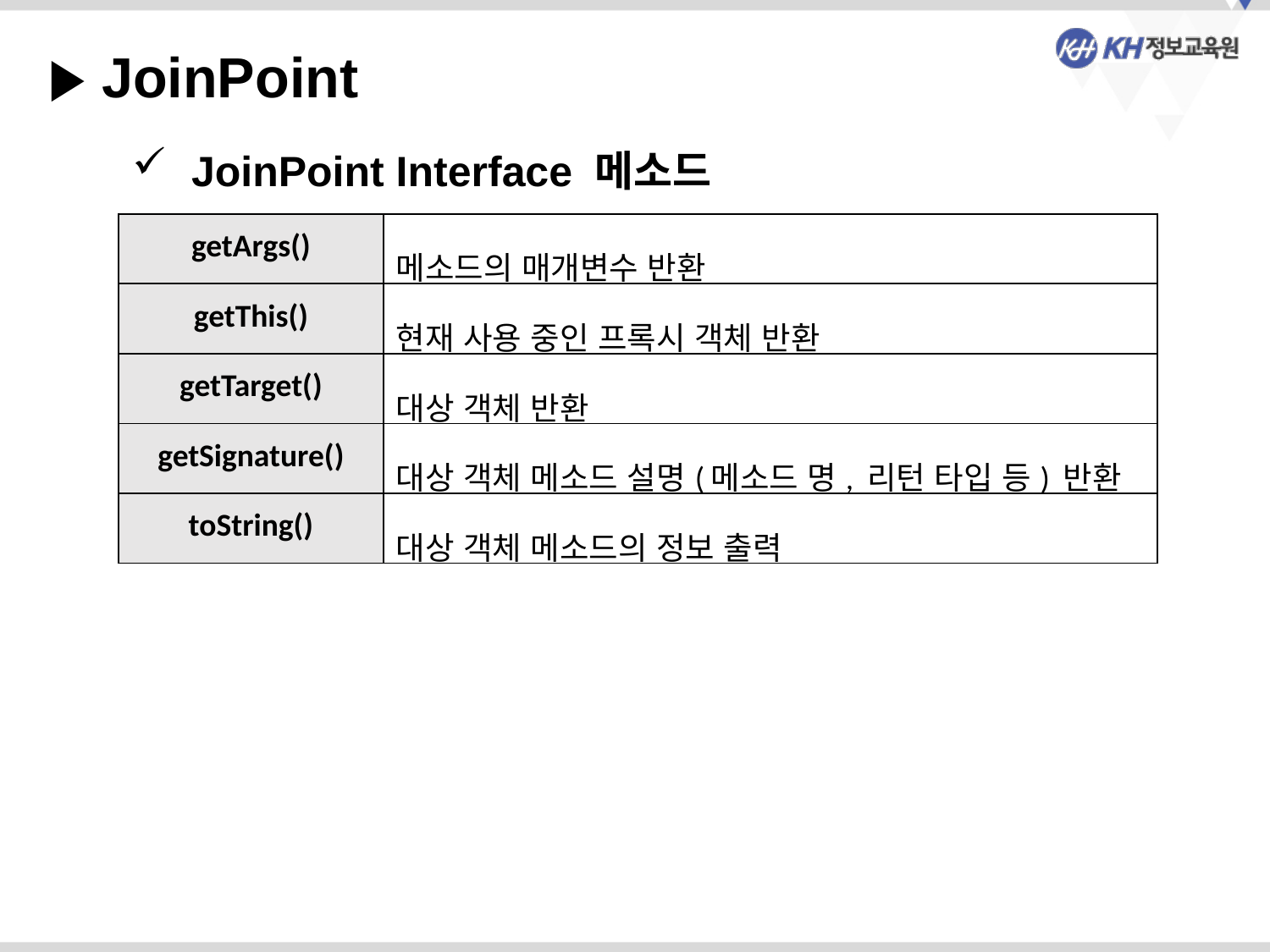

▶ JoinPoint
 JoinPoint Interface 메소드
| getArgs() | 메소드의 매개변수 반환 |
| --- | --- |
| getThis() | 현재 사용 중인 프록시 객체 반환 |
| getTarget() | 대상 객체 반환 |
| getSignature() | 대상 객체 메소드 설명(메소드 명, 리턴 타입 등) 반환 |
| toString() | 대상 객체 메소드의 정보 출력 |